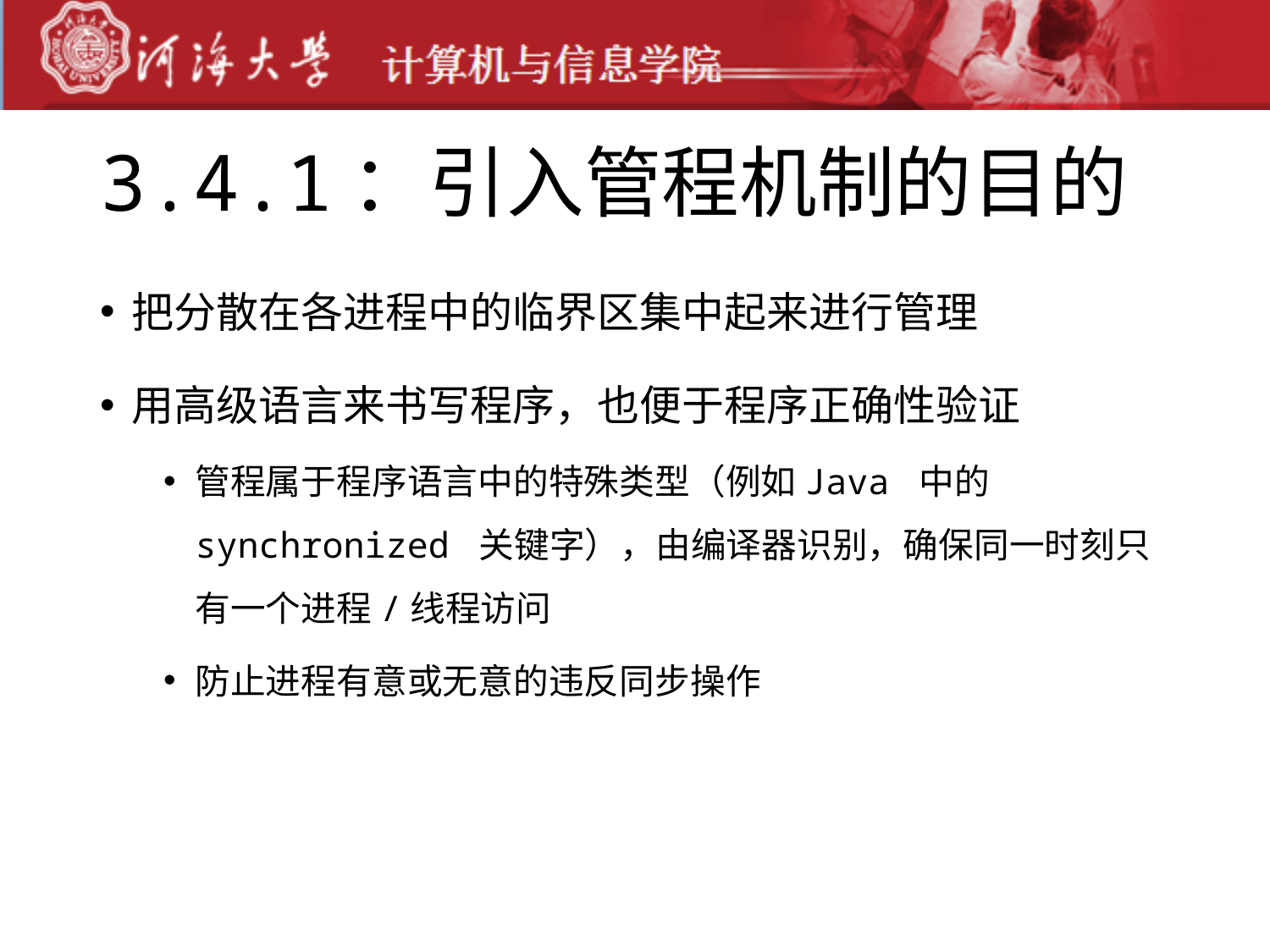

# 3.4.1：引入管程机制的目的
把分散在各进程中的临界区集中起来进行管理
用高级语言来书写程序，也便于程序正确性验证
管程属于程序语言中的特殊类型（例如Java 中的synchronized 关键字），由编译器识别，确保同一时刻只有一个进程/线程访问
防止进程有意或无意的违反同步操作